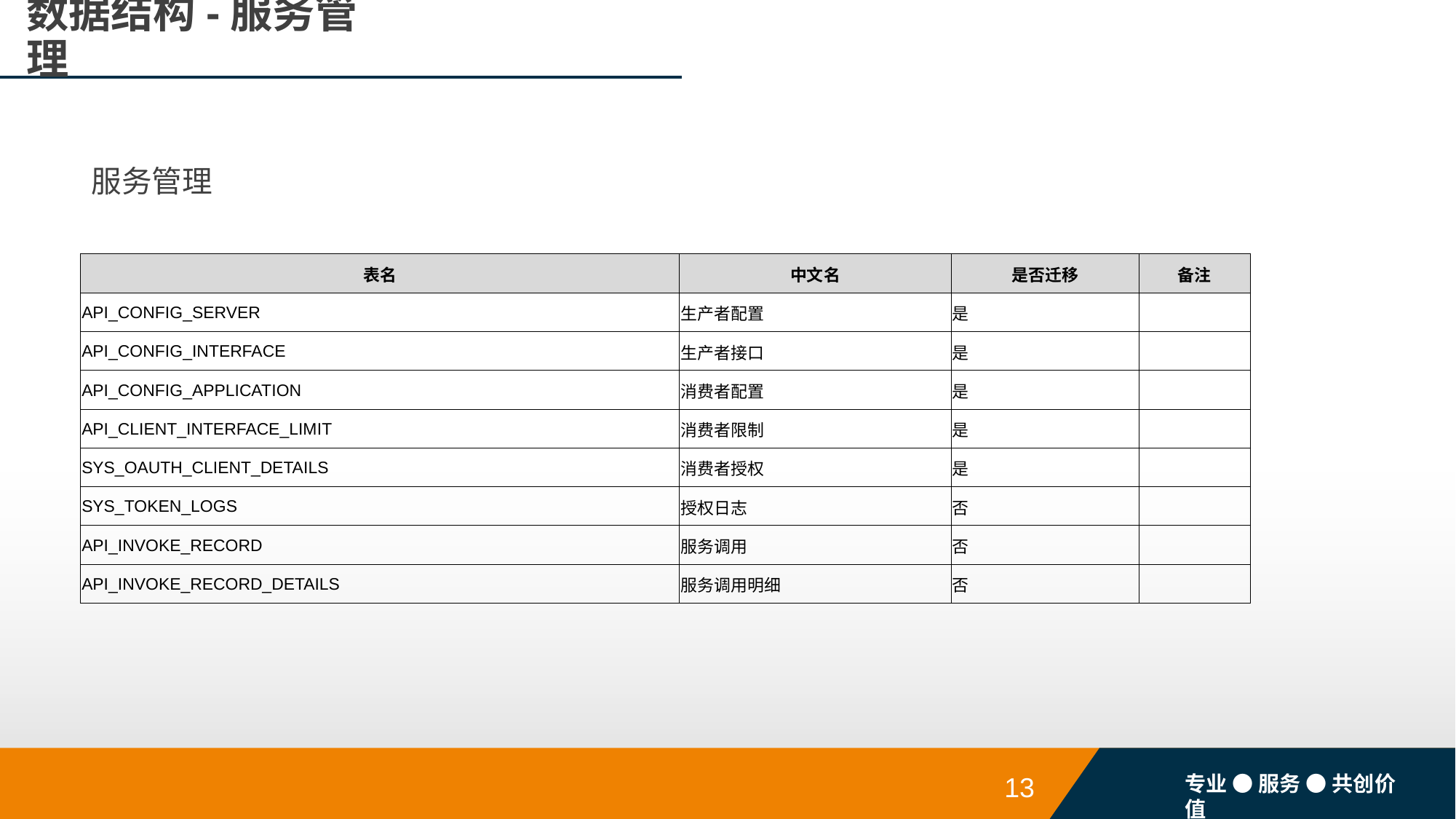

# 数据结构-服务管理
服务管理
| 表名 | 中文名 | 是否迁移 | 备注 |
| --- | --- | --- | --- |
| API\_CONFIG\_SERVER | 生产者配置 | 是 |  |
| API\_CONFIG\_INTERFACE | 生产者接口 | 是 |  |
| API\_CONFIG\_APPLICATION | 消费者配置 | 是 |  |
| API\_CLIENT\_INTERFACE\_LIMIT | 消费者限制 | 是 |  |
| SYS\_OAUTH\_CLIENT\_DETAILS | 消费者授权 | 是 |  |
| SYS\_TOKEN\_LOGS | 授权日志 | 否 |  |
| API\_INVOKE\_RECORD | 服务调用 | 否 |  |
| API\_INVOKE\_RECORD\_DETAILS | 服务调用明细 | 否 |  |